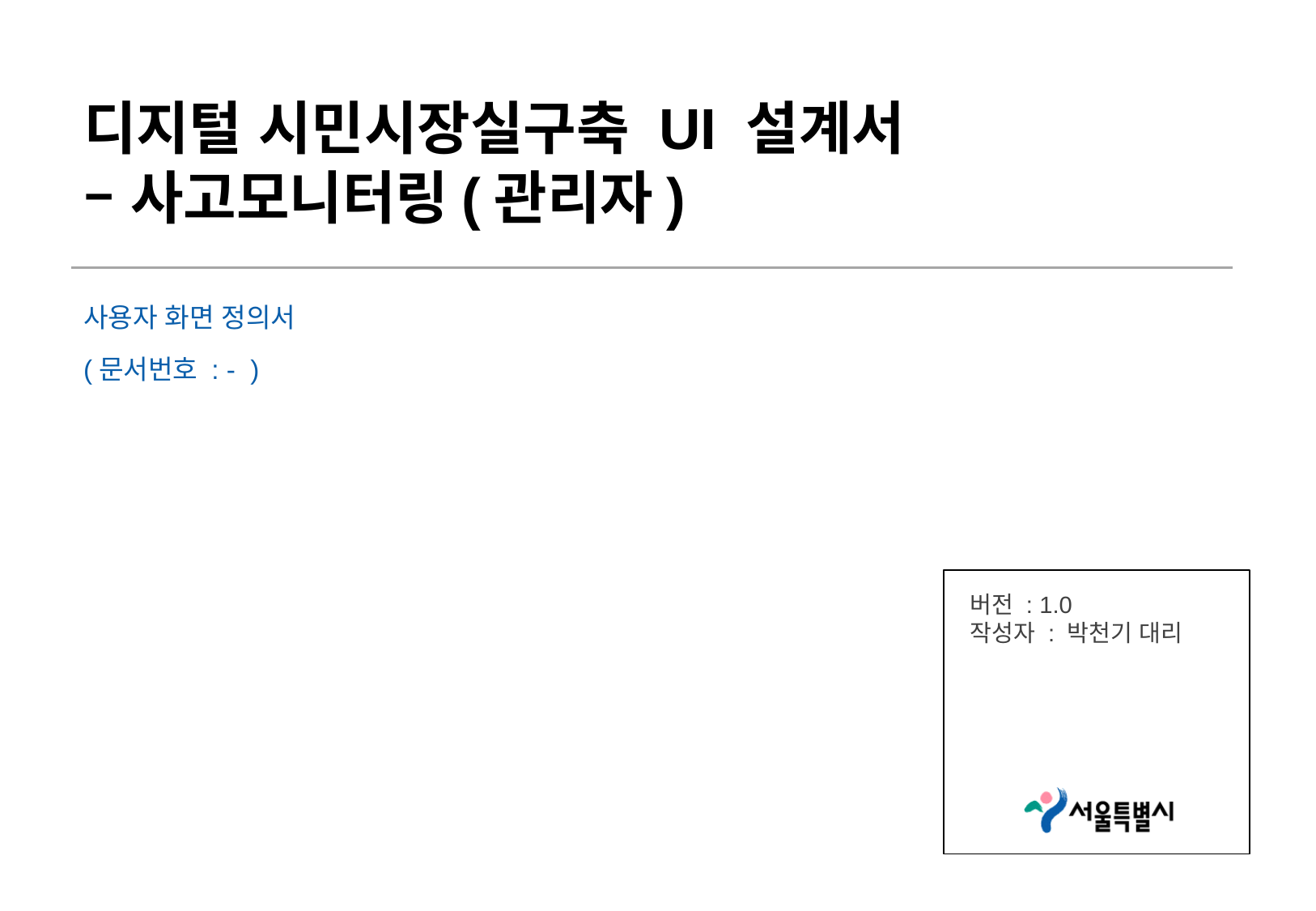

디지털 시민시장실구축 UI 설계서
– 사고모니터링(관리자)
사용자 화면 정의서
(문서번호 : -  )
버전 : 1.0
작성자 : 박천기 대리